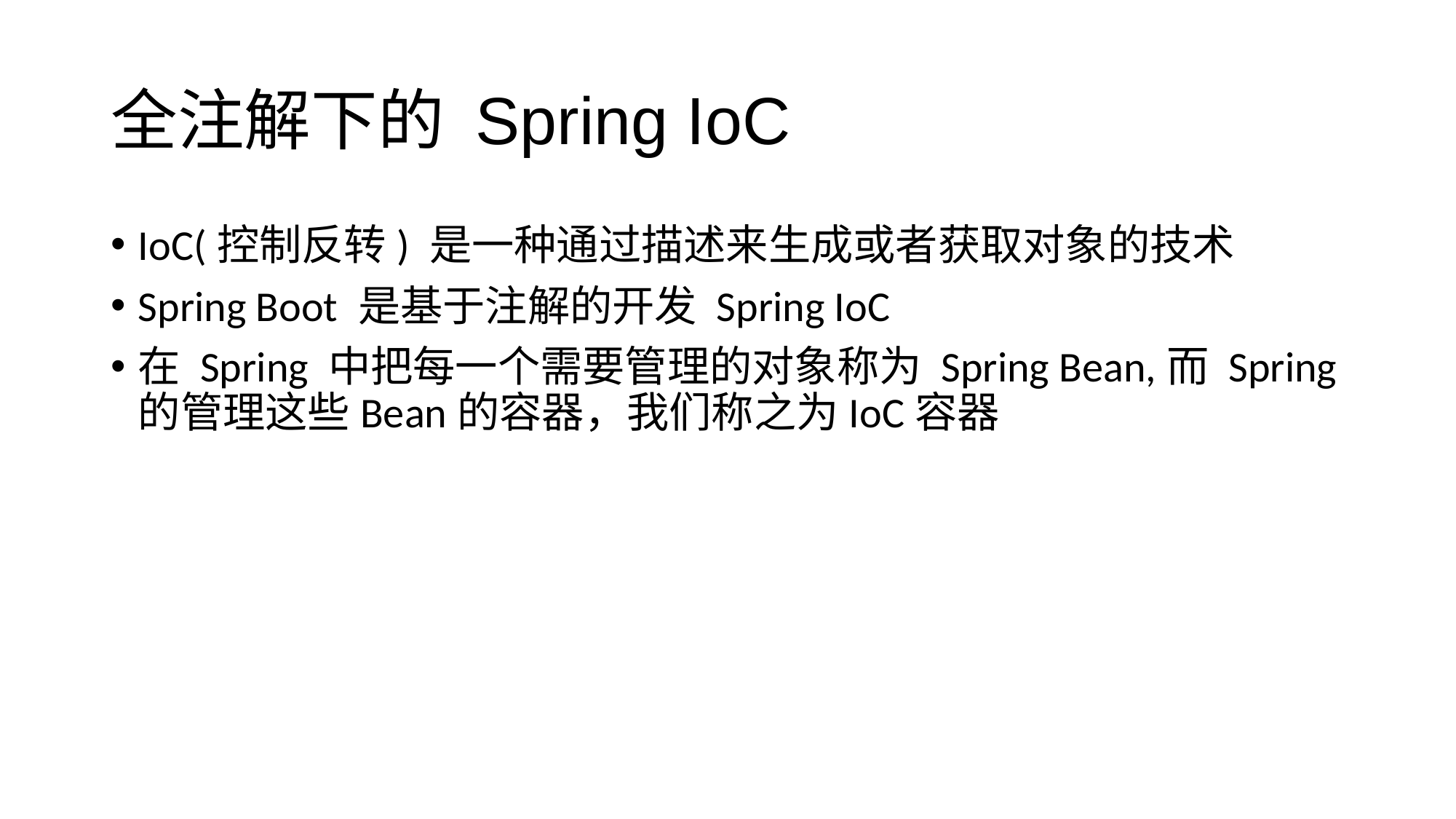

# 全注解下的 Spring IoC
IoC(控制反转) 是一种通过描述来生成或者获取对象的技术
Spring Boot 是基于注解的开发 Spring IoC
在 Spring 中把每一个需要管理的对象称为 Spring Bean,而 Spring 的管理这些Bean的容器，我们称之为IoC容器